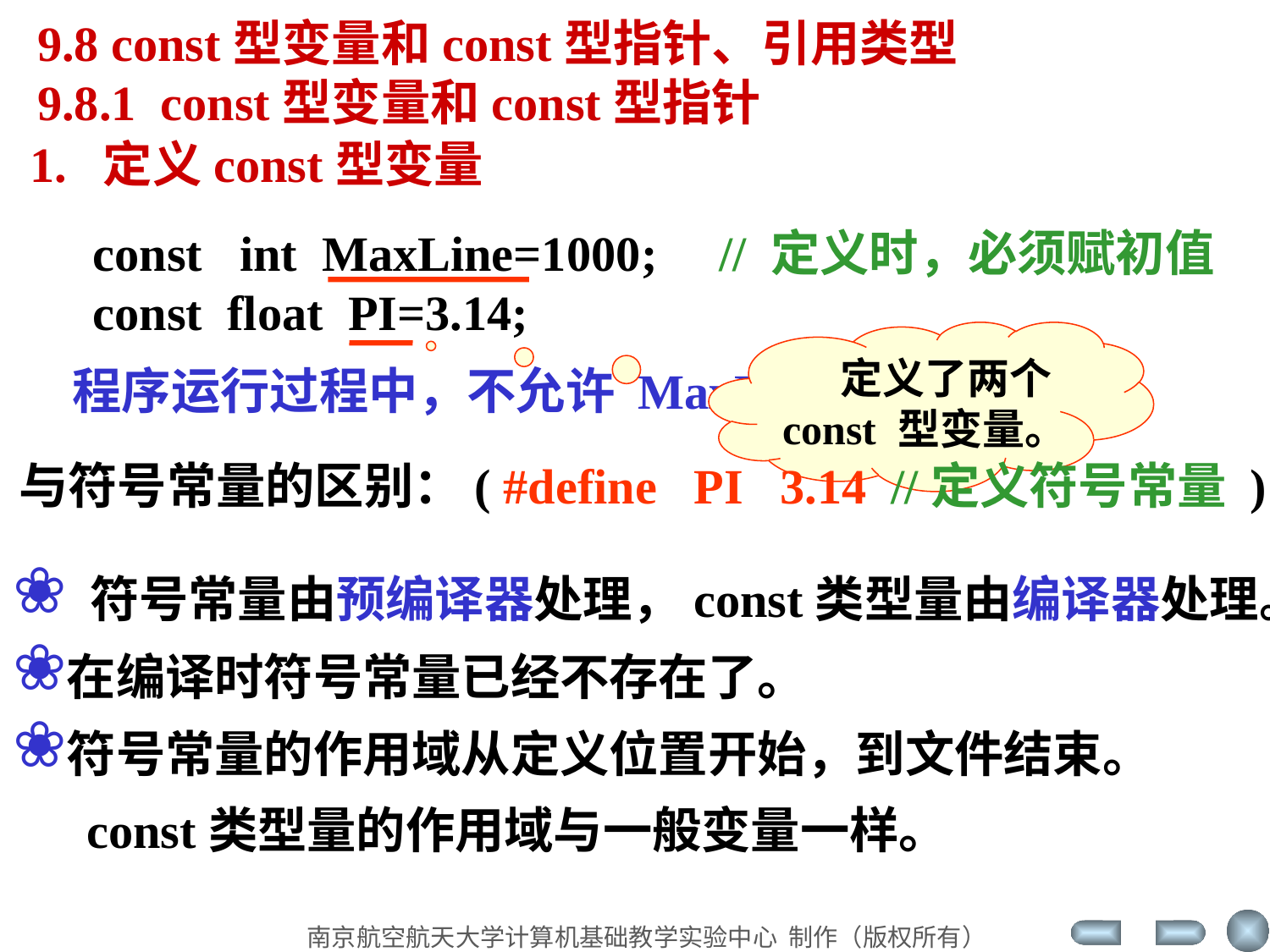

9.8 const型变量和const型指针、引用类型
9.8.1  const型变量和const型指针
1.  定义const型变量
const   int  MaxLine=1000;     // 定义时，必须赋初值
const  float  PI=3.14;

     定义了两个
const 型变量。

程序运行过程中，不允许 MaxLine = ……;
与符号常量的区别：( #define   PI   3.14  //定义符号常量 )
 符号常量由预编译器处理，const类型量由编译器处理。
在编译时符号常量已经不存在了。
符号常量的作用域从定义位置开始，到文件结束。
      const类型量的作用域与一般变量一样。